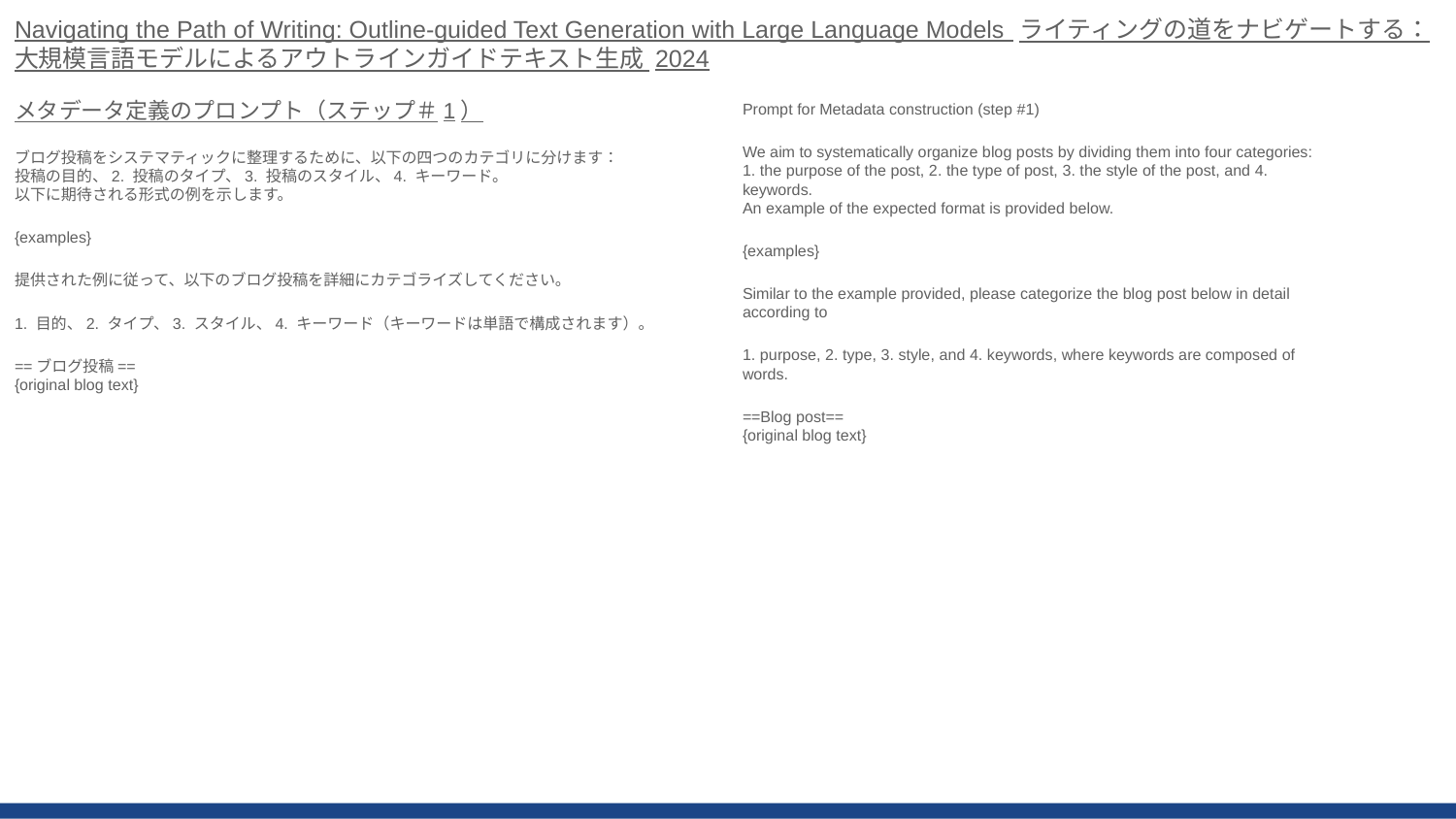

Navigating the Path of Writing: Outline-guided Text Generation with Large Language Models ライティングの道をナビゲートする：大規模言語モデルによるアウトラインガイドテキスト生成 2024
メタデータ定義のプロンプト（ステップ＃1）
ブログ投稿をシステマティックに整理するために、以下の四つのカテゴリに分けます：
投稿の目的、2. 投稿のタイプ、3. 投稿のスタイル、4. キーワード。
以下に期待される形式の例を示します。
{examples}
提供された例に従って、以下のブログ投稿を詳細にカテゴライズしてください。
1. 目的、2. タイプ、3. スタイル、4. キーワード（キーワードは単語で構成されます）。
==ブログ投稿==
{original blog text}
Prompt for Metadata construction (step #1)
We aim to systematically organize blog posts by dividing them into four categories:
1. the purpose of the post, 2. the type of post, 3. the style of the post, and 4. keywords.
An example of the expected format is provided below.
{examples}
Similar to the example provided, please categorize the blog post below in detail according to
1. purpose, 2. type, 3. style, and 4. keywords, where keywords are composed of words.
==Blog post==
{original blog text}